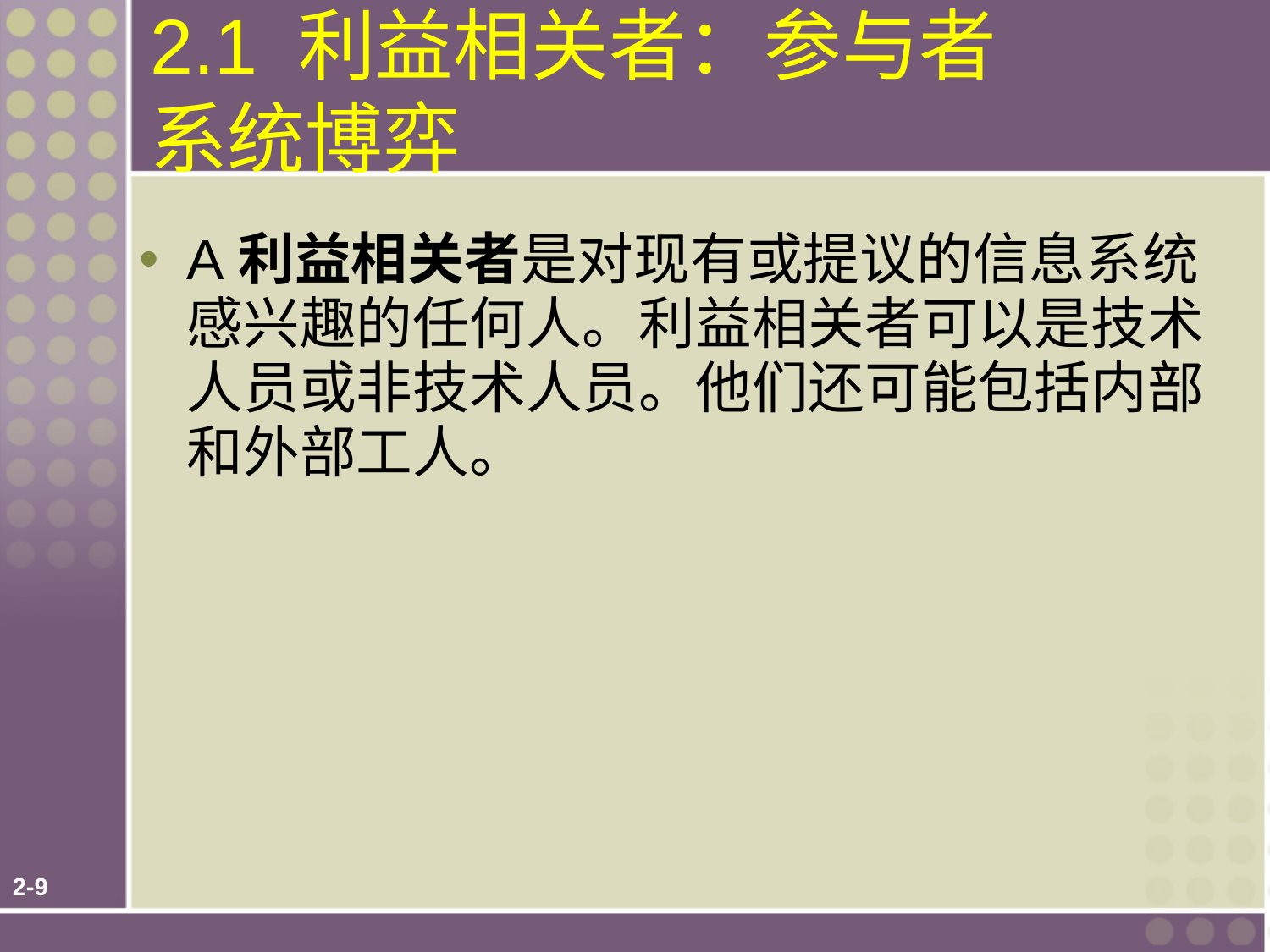

2.1 利益相关者：参与者
系统博弈
A利益相关者是对现有或提议的信息系统感兴趣的任何人。利益相关者可以是技术人员或非技术人员。他们还可能包括内部和外部工人。
2-9